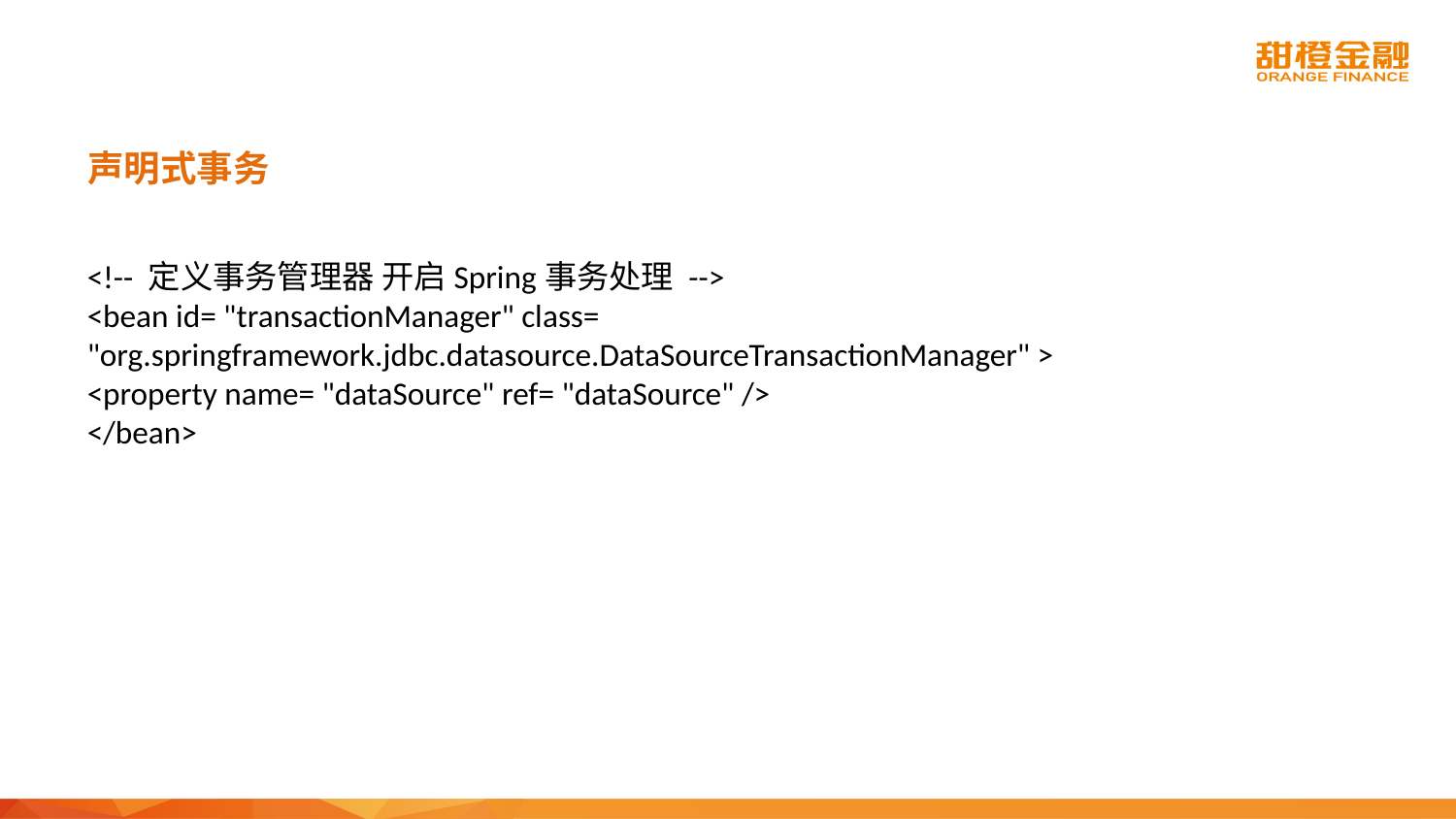

# 声明式事务
<!-- 定义事务管理器 开启Spring事务处理 -->
<bean id= "transactionManager" class= "org.springframework.jdbc.datasource.DataSourceTransactionManager" >
<property name= "dataSource" ref= "dataSource" />
</bean>